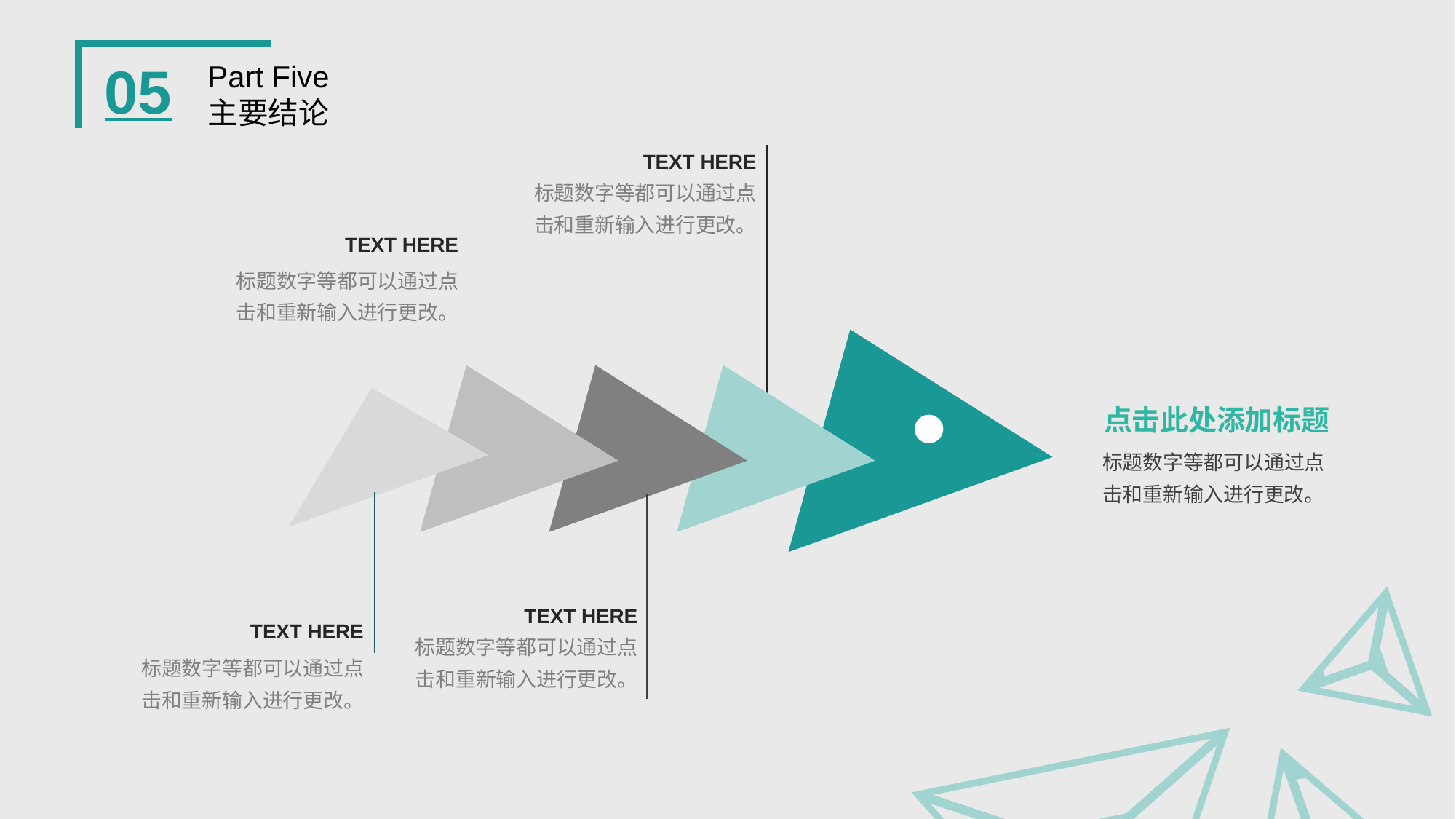

05
Part Five
主要结论
TEXT HERE
标题数字等都可以通过点击和重新输入进行更改。
TEXT HERE
标题数字等都可以通过点击和重新输入进行更改。

点击此处添加标题
标题数字等都可以通过点击和重新输入进行更改。

TEXT HERE
TEXT HERE
标题数字等都可以通过点击和重新输入进行更改。
标题数字等都可以通过点击和重新输入进行更改。